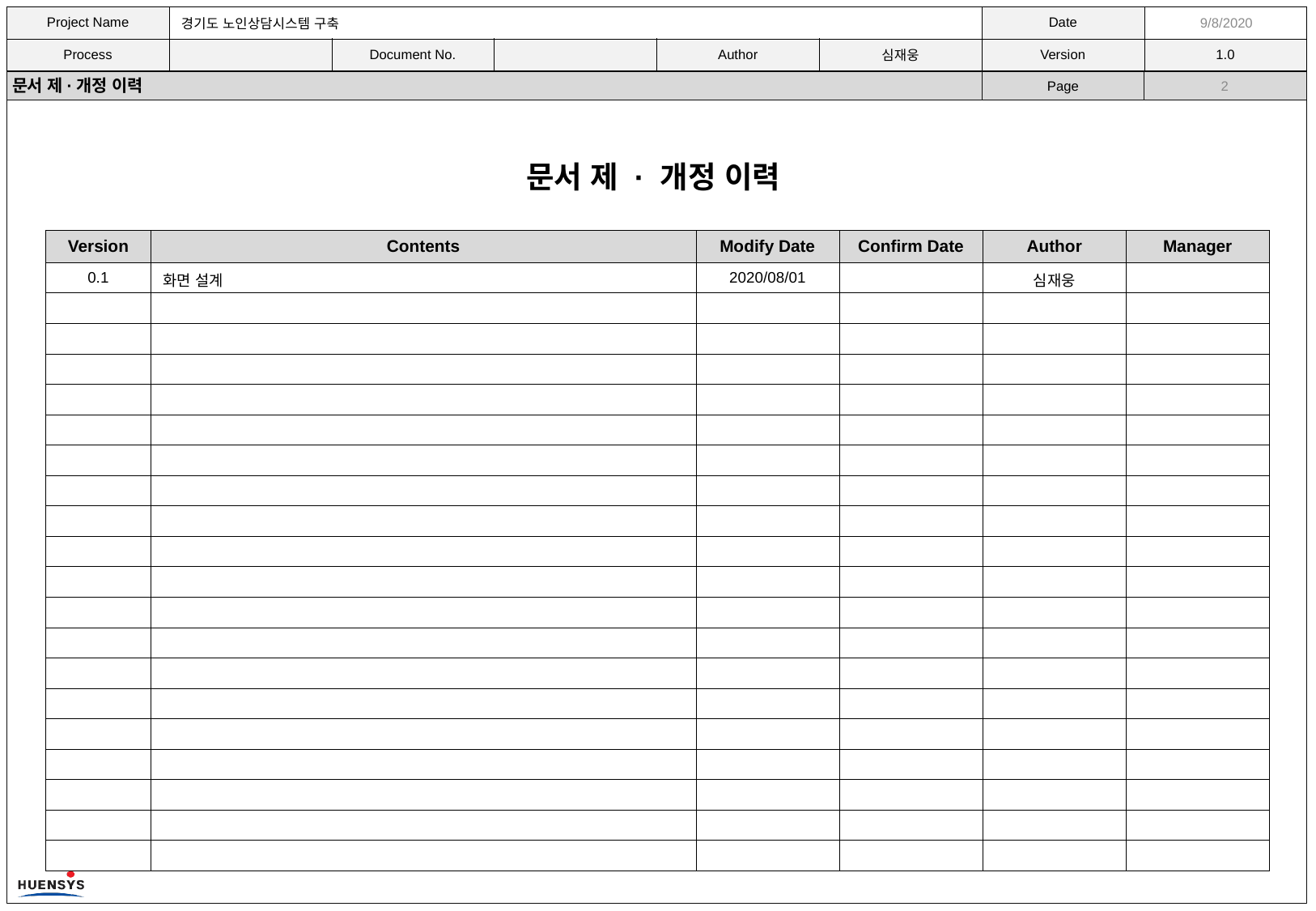

9/8/2020
2
문서 제·개정 이력
문서 제 · 개정 이력
| Version | Contents | Modify Date | Confirm Date | Author | Manager |
| --- | --- | --- | --- | --- | --- |
| 0.1 | 화면 설계 | 2020/08/01 |  | 심재웅 |  |
|  |  |  |  |  |  |
|  |  |  |  |  |  |
|  |  |  |  |  |  |
|  |  |  |  |  |  |
|  |  |  |  |  |  |
|  |  |  |  |  |  |
|  |  |  |  |  |  |
|  |  |  |  |  |  |
|  |  |  |  |  |  |
|  |  |  |  |  |  |
|  |  |  |  |  |  |
|  |  |  |  |  |  |
|  |  |  |  |  |  |
|  |  |  |  |  |  |
|  |  |  |  |  |  |
|  |  |  |  |  |  |
|  |  |  |  |  |  |
|  |  |  |  |  |  |
|  |  |  |  |  |  |